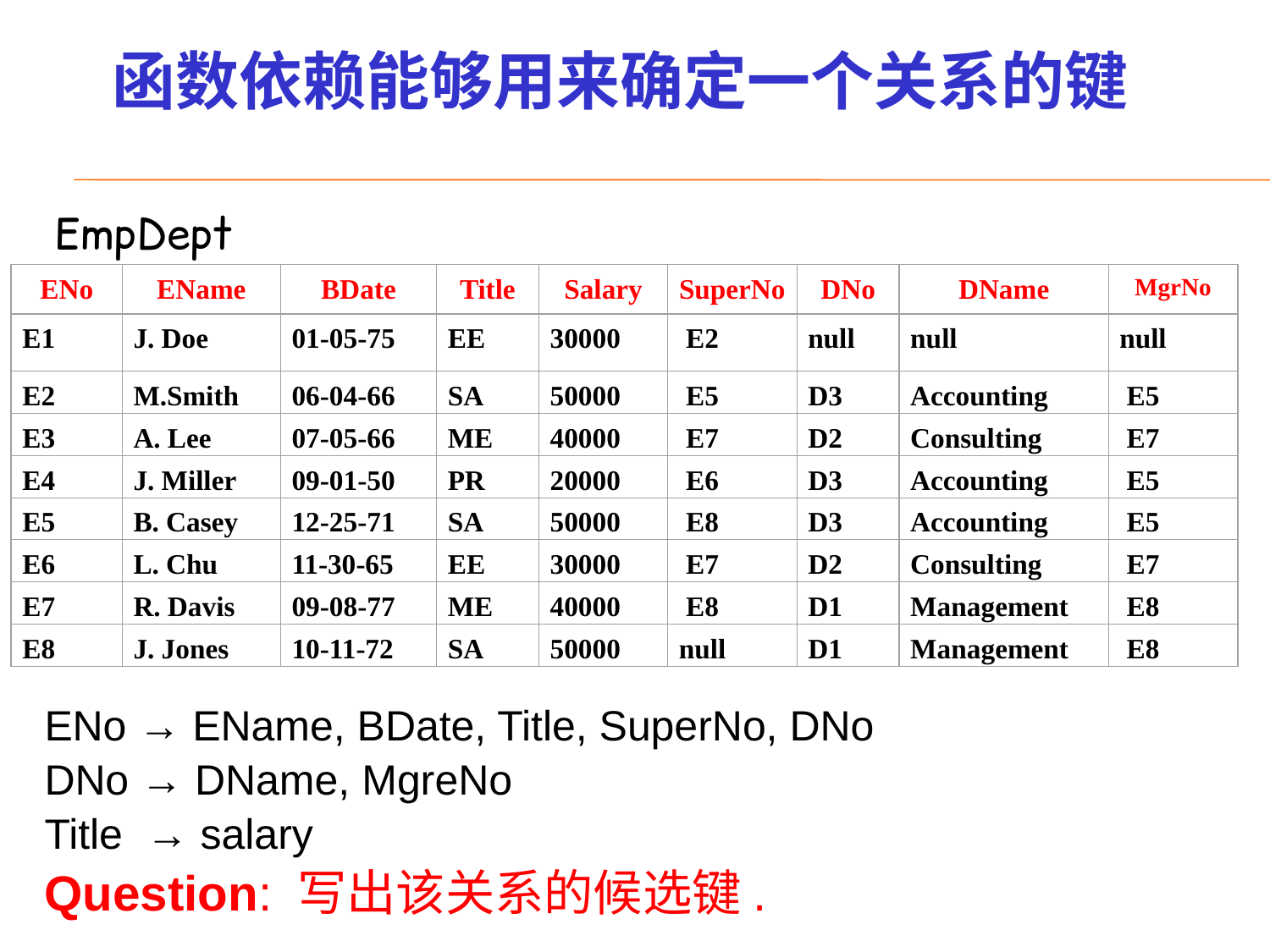

# 函数依赖能够用来确定一个关系的键
EmpDept

ENo

EName

BDate

Title

Salary

SuperNo

DNo

DName

MgrNo

E1

J. Doe

01-05-75

EE

30000

 E2

null

null

null

E2

M.Smith

06-04-66

SA

50000

 E5

D3

Accounting

 E5

E3

A. Lee

07-05-66

ME

40000

 E7

D2

Consulting

 E7

E4

J. Miller

09-01-50

PR

20000

 E6

D3

Accounting

 E5

E5

B. Casey

12-25-71

SA

50000

 E8

D3

Accounting

 E5

E6

L. Chu

11-30-65

EE

30000

 E7

D2

Consulting

 E7

E7

R. Davis

09-08-77

ME

40000

 E8

D1

Management

 E8

E8

J. Jones

10-11-72

SA

50000

null

D1

Management

 E8

ENo → EName, BDate, Title, SuperNo, DNo
DNo → DName, MgreNo
Title  → salary
Question: 写出该关系的候选键.